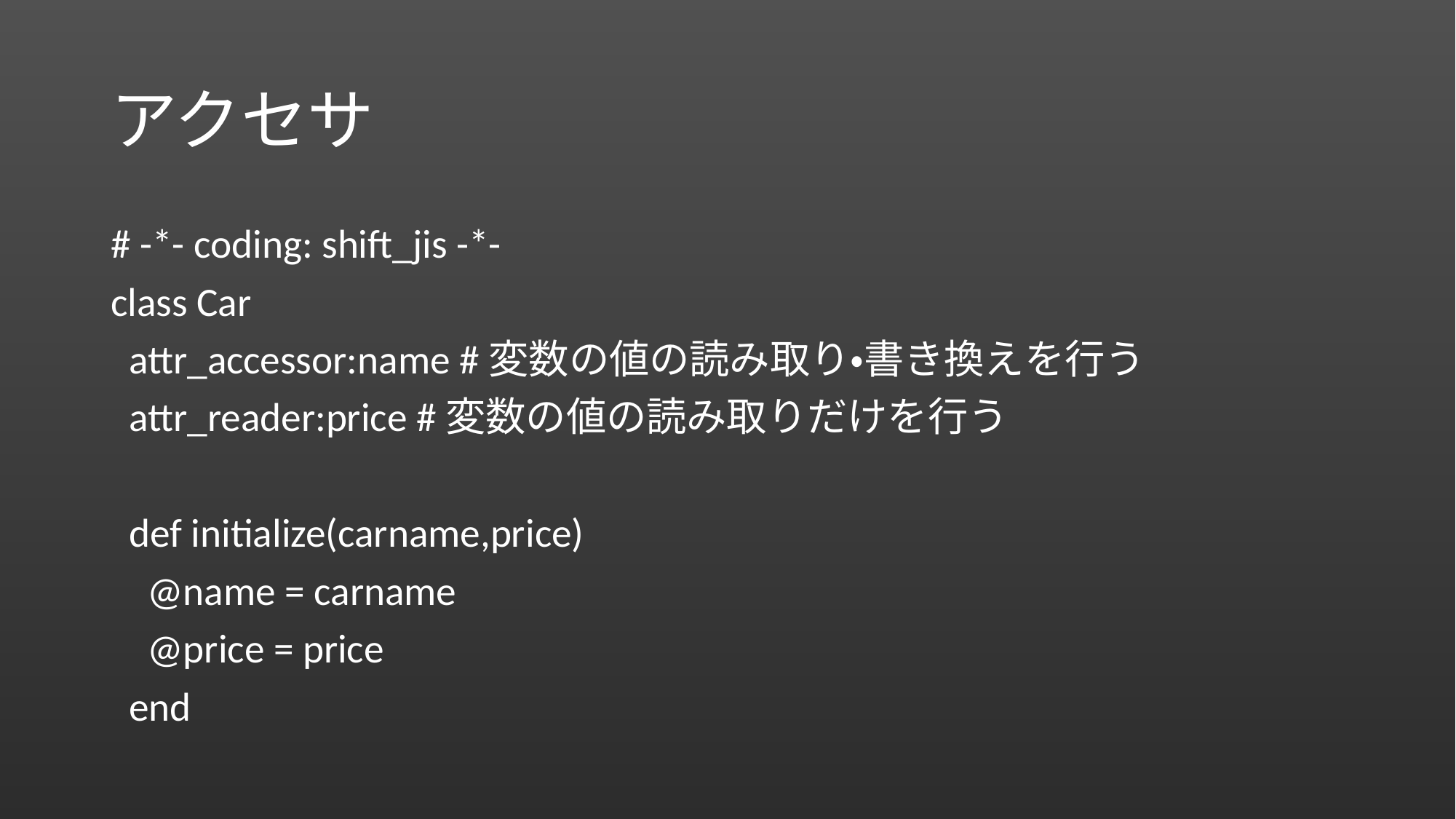

# アクセサ
# -*- coding: shift_jis -*-
class Car
  attr_accessor:name #変数の値の読み取り・書き換えを行う
  attr_reader:price #変数の値の読み取りだけを行う

  def initialize(carname,price)
    @name = carname
    @price = price
  end